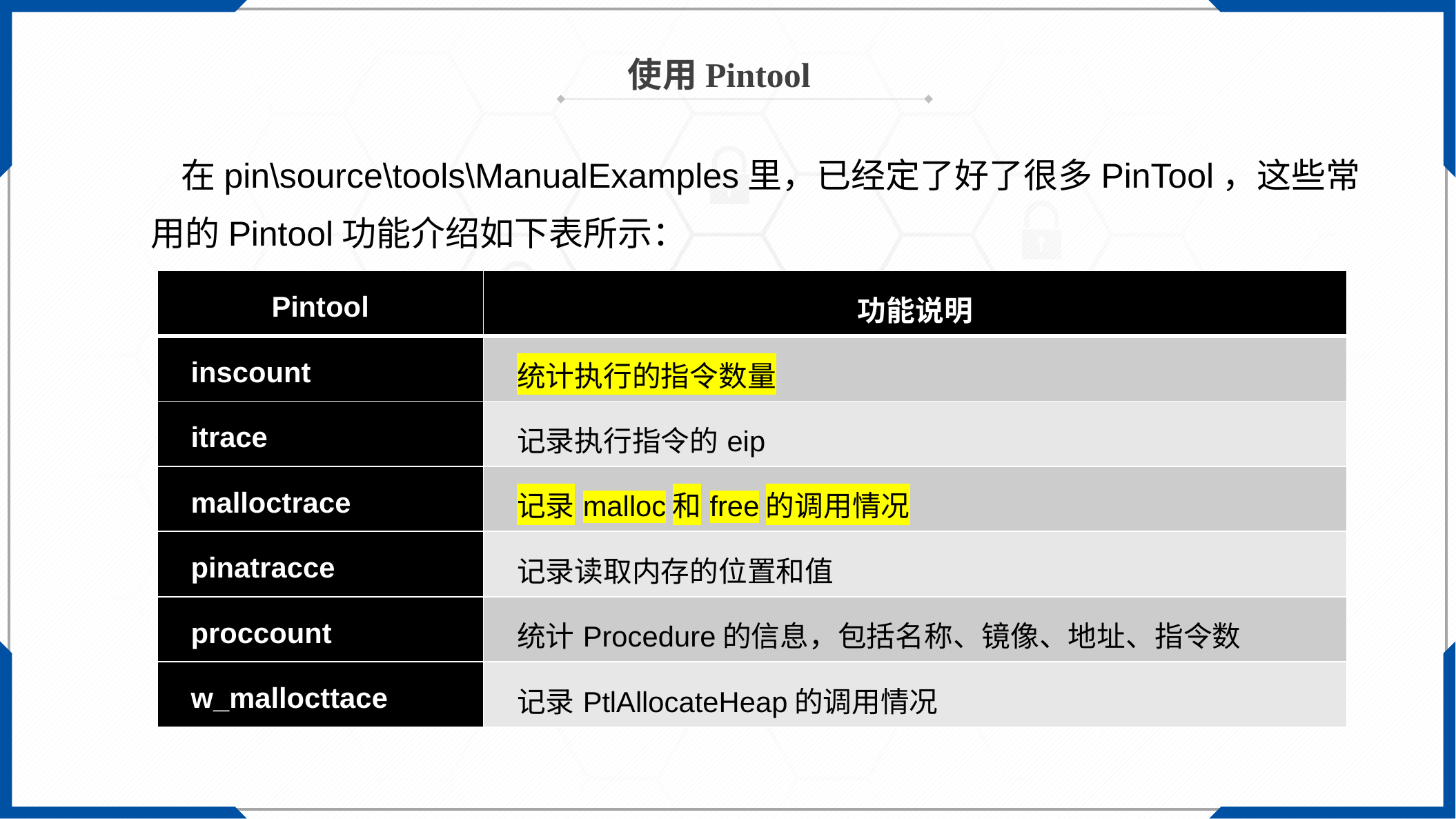

使用Pintool
在pin\source\tools\ManualExamples里，已经定了好了很多PinTool，这些常用的Pintool功能介绍如下表所示：
| Pintool | 功能说明 |
| --- | --- |
| inscount | 统计执行的指令数量 |
| itrace | 记录执行指令的eip |
| malloctrace | 记录malloc和free的调用情况 |
| pinatracce | 记录读取内存的位置和值 |
| proccount | 统计Procedure的信息，包括名称、镜像、地址、指令数 |
| w\_mallocttace | 记录PtlAllocateHeap的调用情况 |